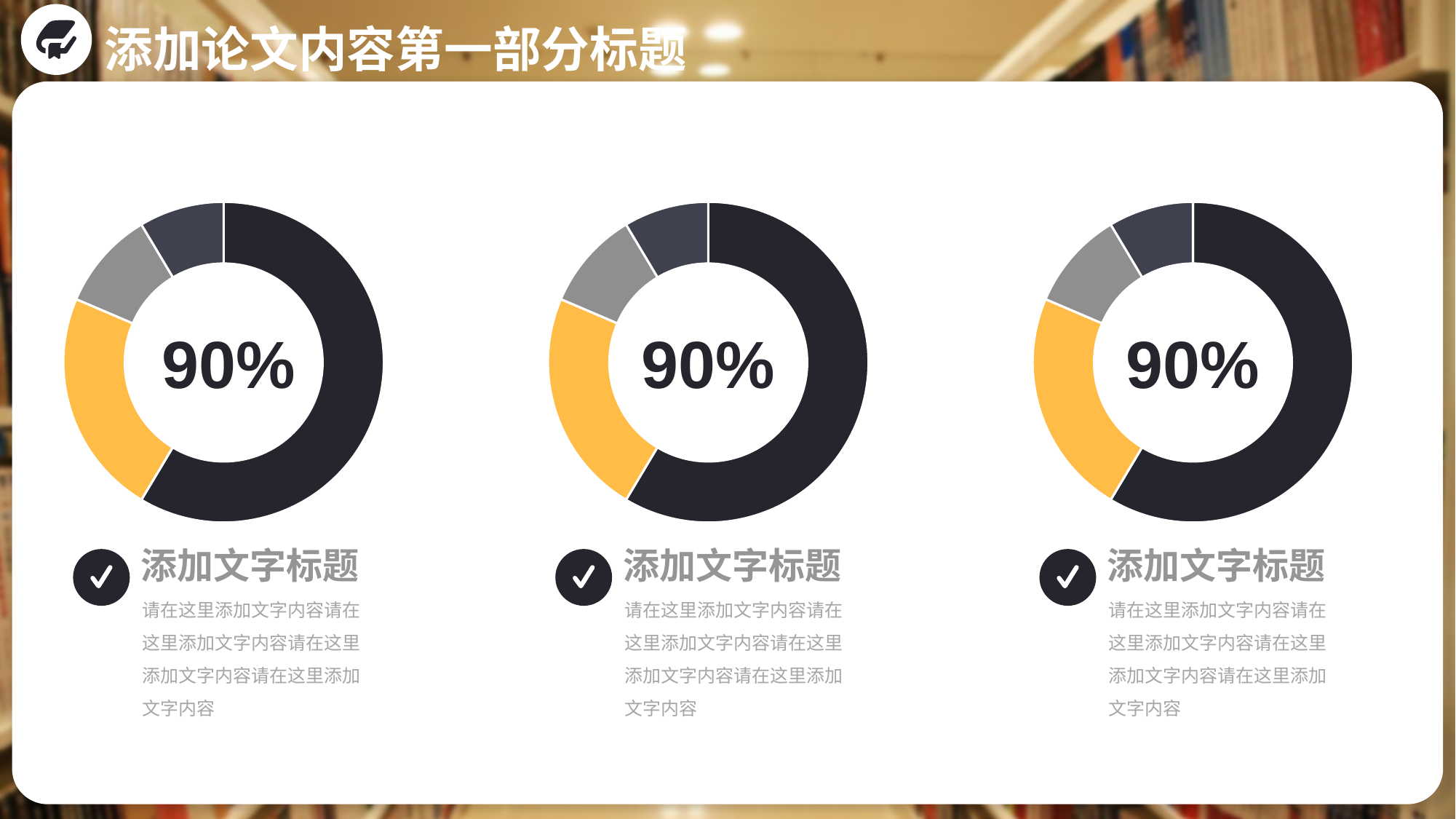

添加论文内容第一部分标题

### Chart

| Category | 销售额 |
|---|---|
| 第一季度 | 8.200000000000001 |
| 第二季度 | 3.2 |
| 第三季度 | 1.4 |
| 第四季度 | 1.2 |

### Chart

| Category | 销售额 |
|---|---|
| 第一季度 | 8.200000000000001 |
| 第二季度 | 3.2 |
| 第三季度 | 1.4 |
| 第四季度 | 1.2 |

### Chart

| Category | 销售额 |
|---|---|
| 第一季度 | 8.200000000000001 |
| 第二季度 | 3.2 |
| 第三季度 | 1.4 |
| 第四季度 | 1.2 |

90%
90%
90%
添加文字标题
添加文字标题
添加文字标题

请在这里添加文字内容请在这里添加文字内容请在这里添加文字内容请在这里添加文字内容
请在这里添加文字内容请在这里添加文字内容请在这里添加文字内容请在这里添加文字内容
请在这里添加文字内容请在这里添加文字内容请在这里添加文字内容请在这里添加文字内容